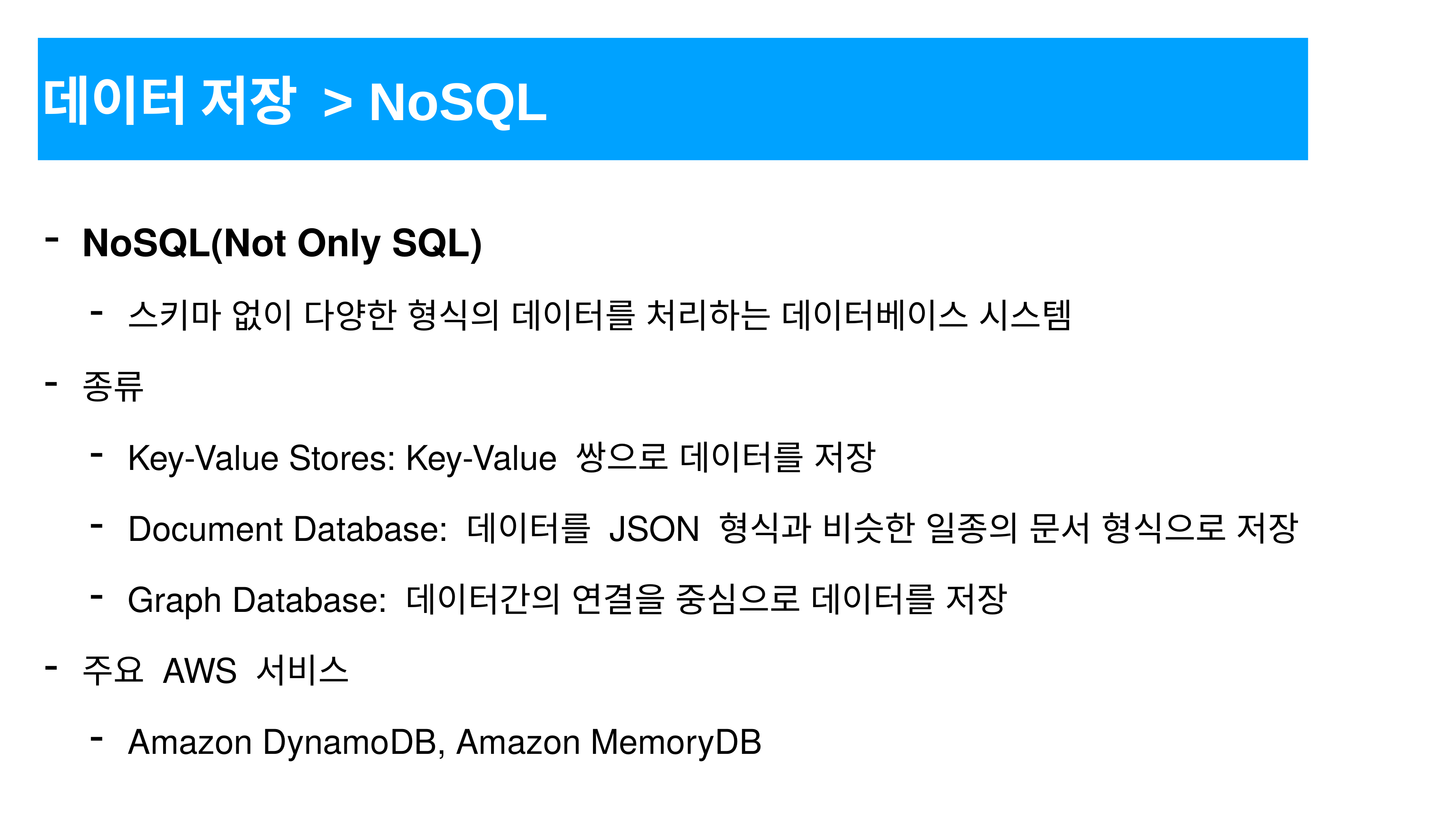

데이터 저장 > NoSQL
NoSQL(Not Only SQL)
스키마 없이 다양한 형식의 데이터를 처리하는 데이터베이스 시스템
종류
Key-Value Stores: Key-Value 쌍으로 데이터를 저장
Document Database: 데이터를 JSON 형식과 비슷한 일종의 문서 형식으로 저장
Graph Database: 데이터간의 연결을 중심으로 데이터를 저장
주요 AWS 서비스
Amazon DynamoDB, Amazon MemoryDB